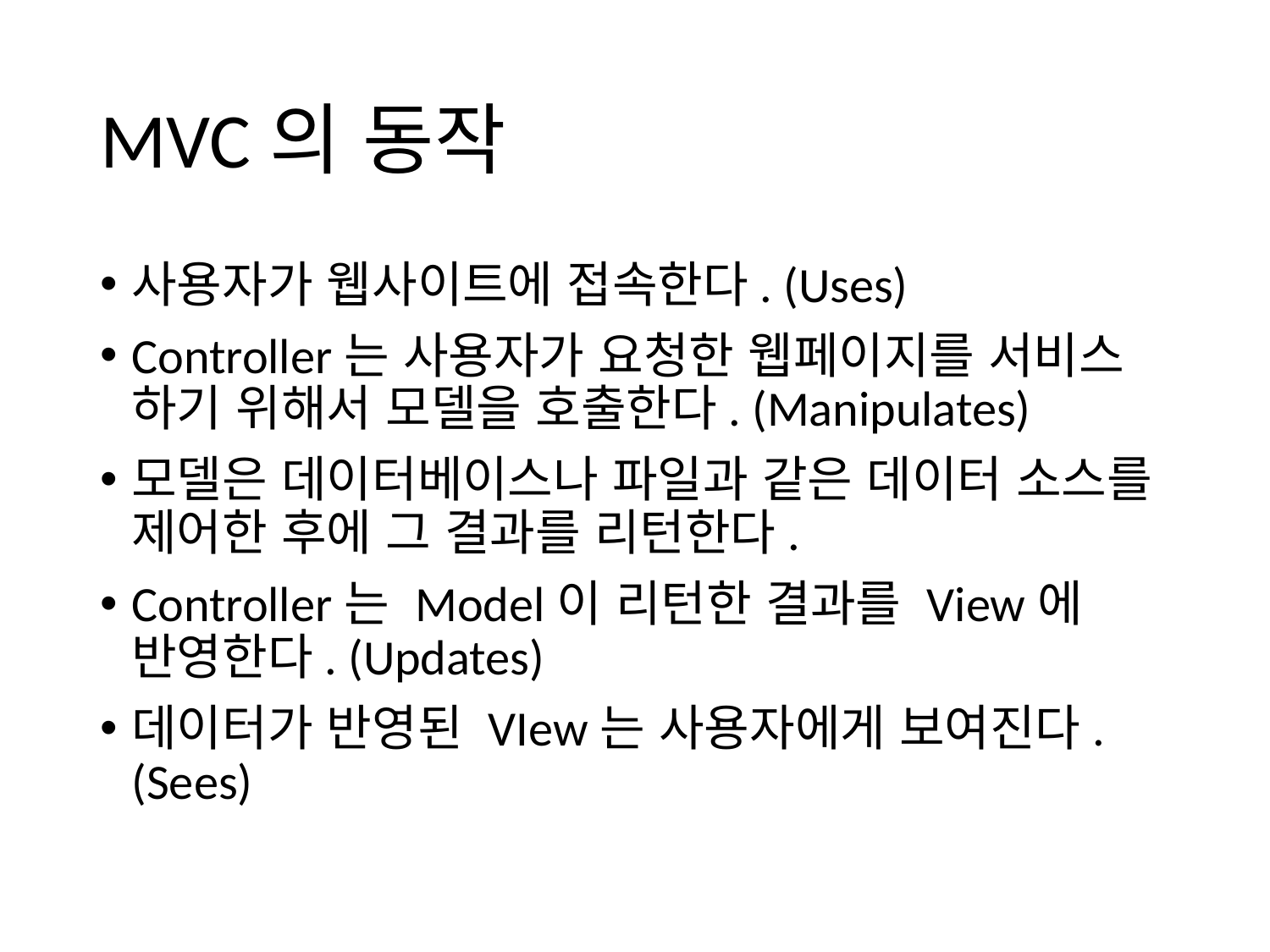

# MVC의 동작
사용자가 웹사이트에 접속한다. (Uses)
Controller는 사용자가 요청한 웹페이지를 서비스 하기 위해서 모델을 호출한다. (Manipulates)
모델은 데이터베이스나 파일과 같은 데이터 소스를 제어한 후에 그 결과를 리턴한다.
Controller는 Model이 리턴한 결과를 View에 반영한다. (Updates)
데이터가 반영된 VIew는 사용자에게 보여진다. (Sees)